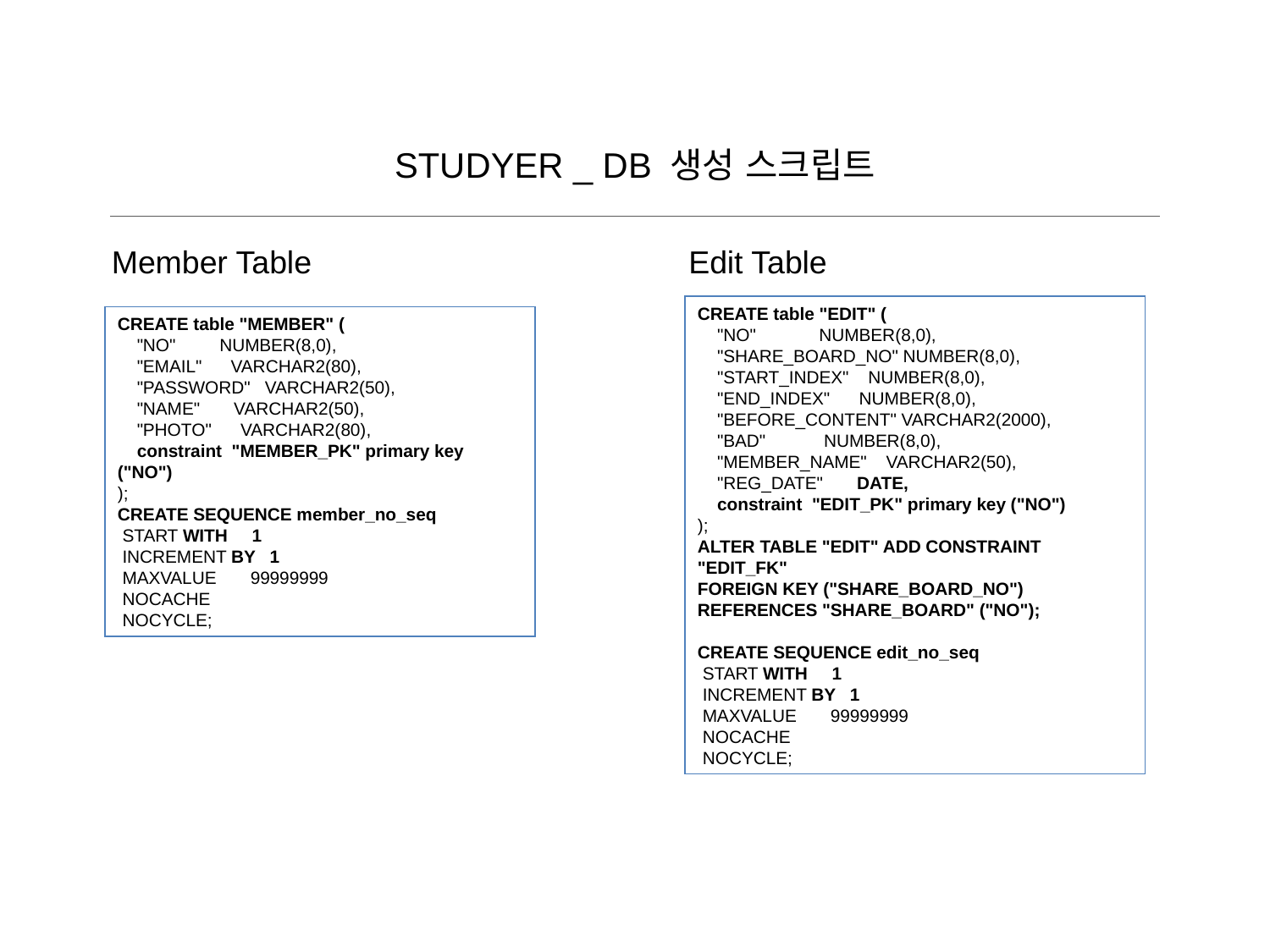

STUDYER _ DB 생성 스크립트
Member Table
Edit Table
CREATE table "EDIT" (
    "NO"             NUMBER(8,0),
    "SHARE_BOARD_NO" NUMBER(8,0),
    "START_INDEX"    NUMBER(8,0),
    "END_INDEX"      NUMBER(8,0),
    "BEFORE_CONTENT" VARCHAR2(2000),
    "BAD"            NUMBER(8,0),
    "MEMBER_NAME"    VARCHAR2(50),
    "REG_DATE"       DATE,
    constraint  "EDIT_PK" primary key ("NO")
);
ALTER TABLE "EDIT" ADD CONSTRAINT "EDIT_FK"
FOREIGN KEY ("SHARE_BOARD_NO")
REFERENCES "SHARE_BOARD" ("NO");

CREATE SEQUENCE edit_no_seq
 START WITH     1
 INCREMENT BY   1
 MAXVALUE       99999999
 NOCACHE
 NOCYCLE;
CREATE table "MEMBER" (
    "NO"         NUMBER(8,0),
    "EMAIL"      VARCHAR2(80),
    "PASSWORD"   VARCHAR2(50),
    "NAME"       VARCHAR2(50),
    "PHOTO"      VARCHAR2(80),
    constraint  "MEMBER_PK" primary key ("NO")
);
CREATE SEQUENCE member_no_seq
 START WITH     1
 INCREMENT BY   1
 MAXVALUE       99999999
 NOCACHE
 NOCYCLE;